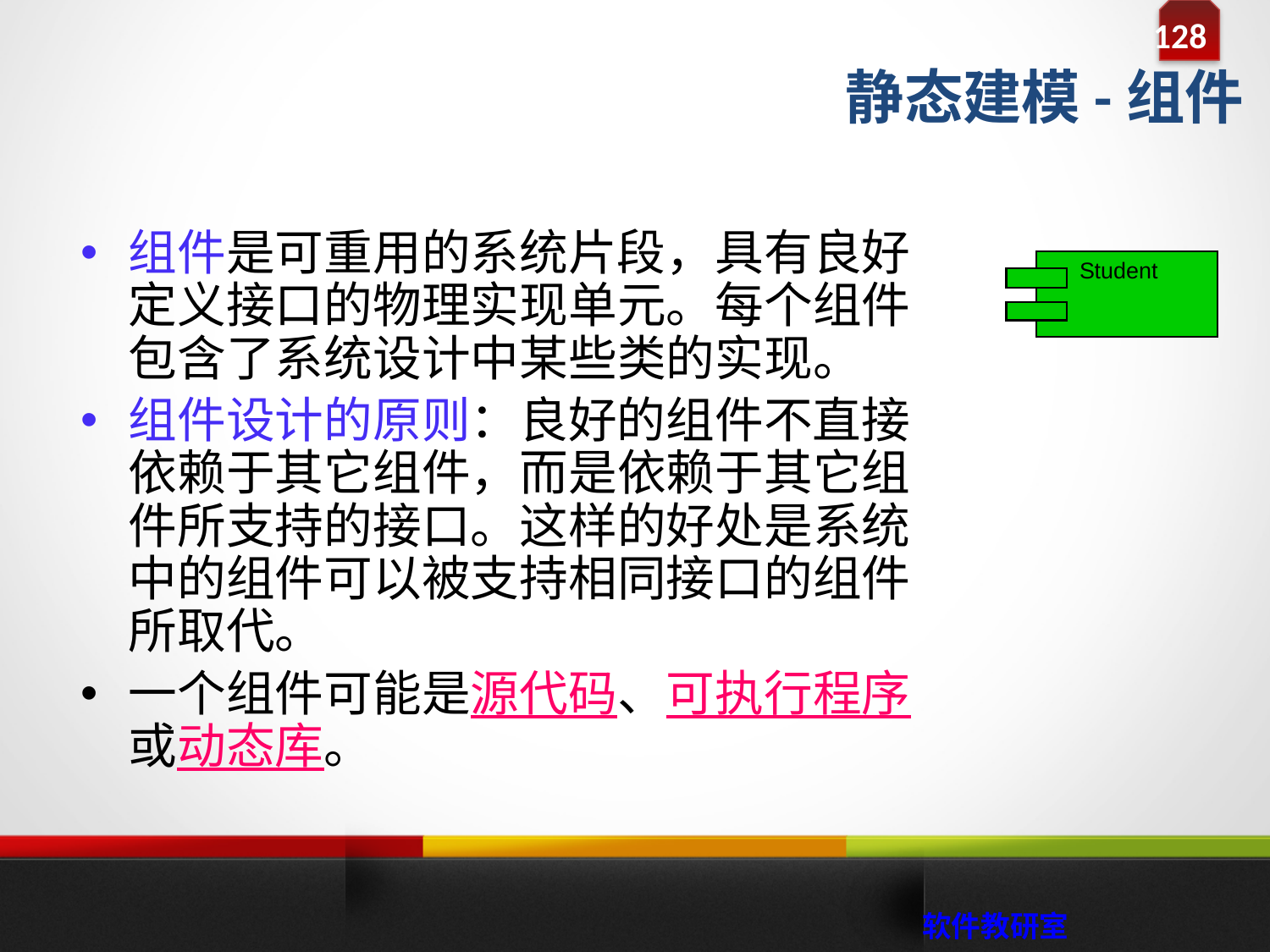

静态建模-组件
组件是可重用的系统片段，具有良好  定义接口的物理实现单元。每个组件   包含了系统设计中某些类的实现。
组件设计的原则：良好的组件不直接  依赖于其它组件，而是依赖于其它组  件所支持的接口。这样的好处是系统   中的组件可以被支持相同接口的组件  所取代。
一个组件可能是源代码、可执行程序或动态库。

Student

                                     软件教研室